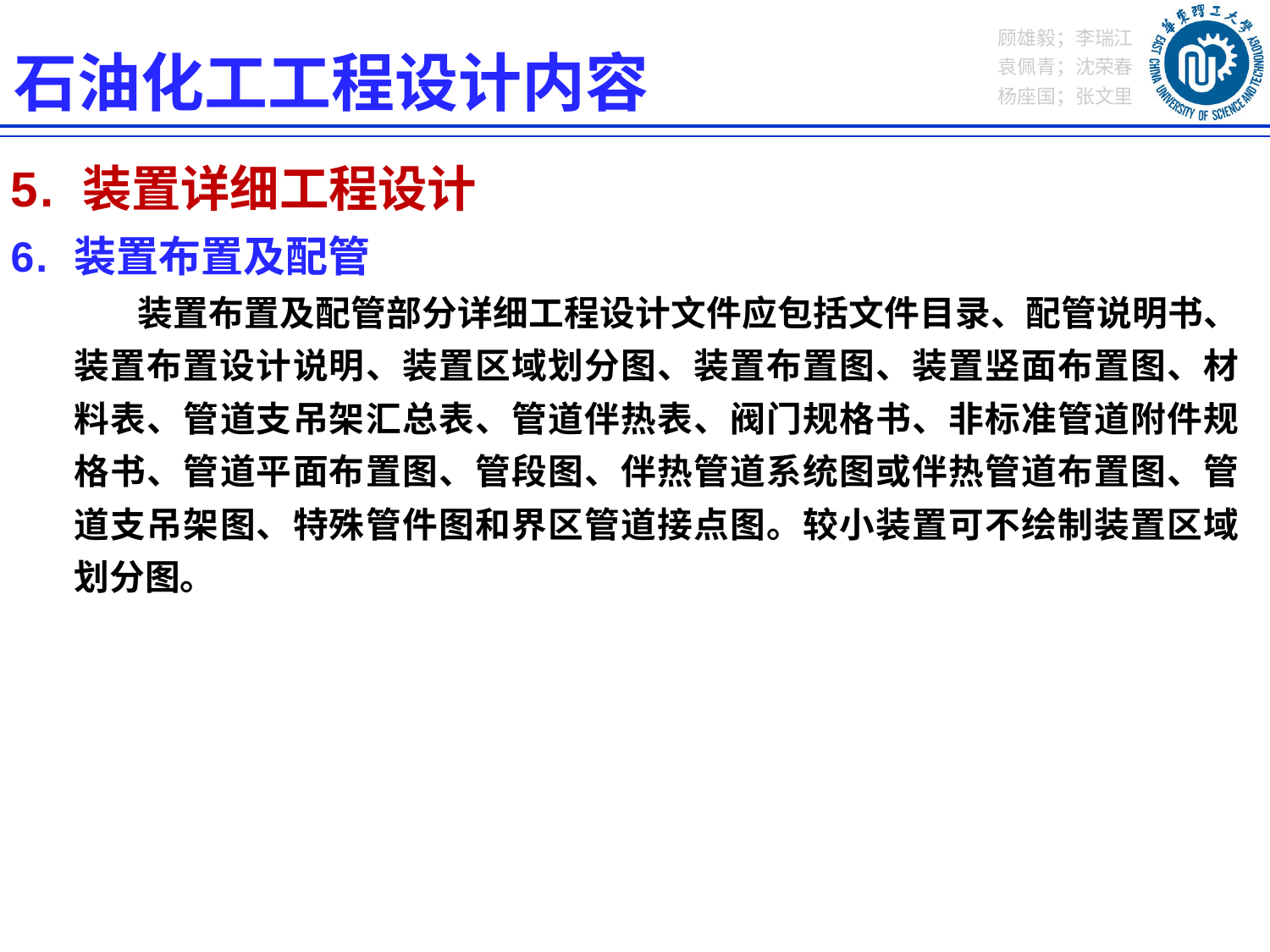

石油化工工程设计内容
装置详细工程设计
装置布置及配管
装置布置及配管部分详细工程设计文件应包括文件目录、配管说明书、装置布置设计说明、装置区域划分图、装置布置图、装置竖面布置图、材料表、管道支吊架汇总表、管道伴热表、阀门规格书、非标准管道附件规格书、管道平面布置图、管段图、伴热管道系统图或伴热管道布置图、管道支吊架图、特殊管件图和界区管道接点图。较小装置可不绘制装置区域划分图。